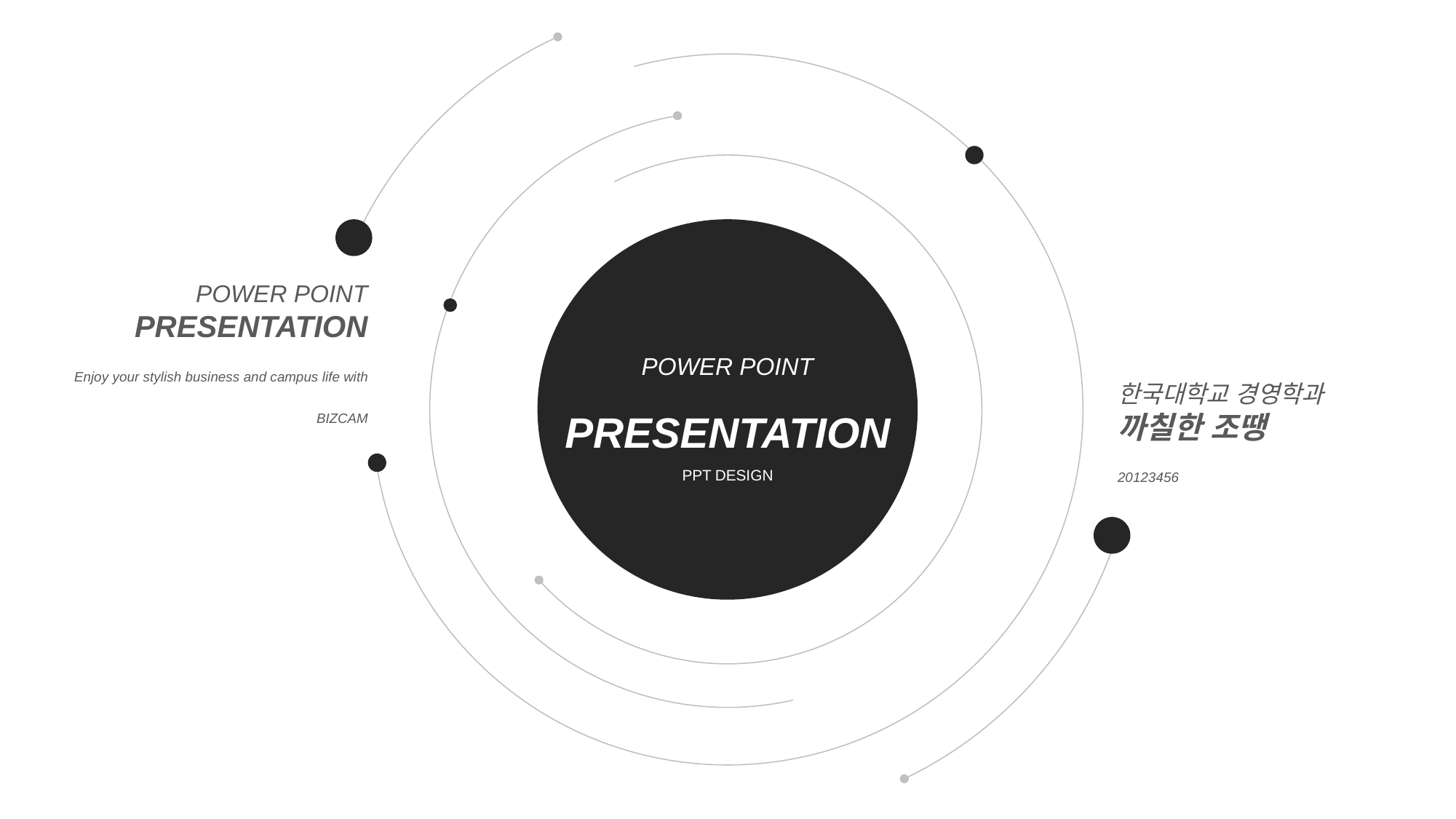

POWER POINT PRESENTATION
Enjoy your stylish business and campus life with BIZCAM

POWER POINT PRESENTATION
PPT DESIGN
한국대학교 경영학과
까칠한 조땡
20123456